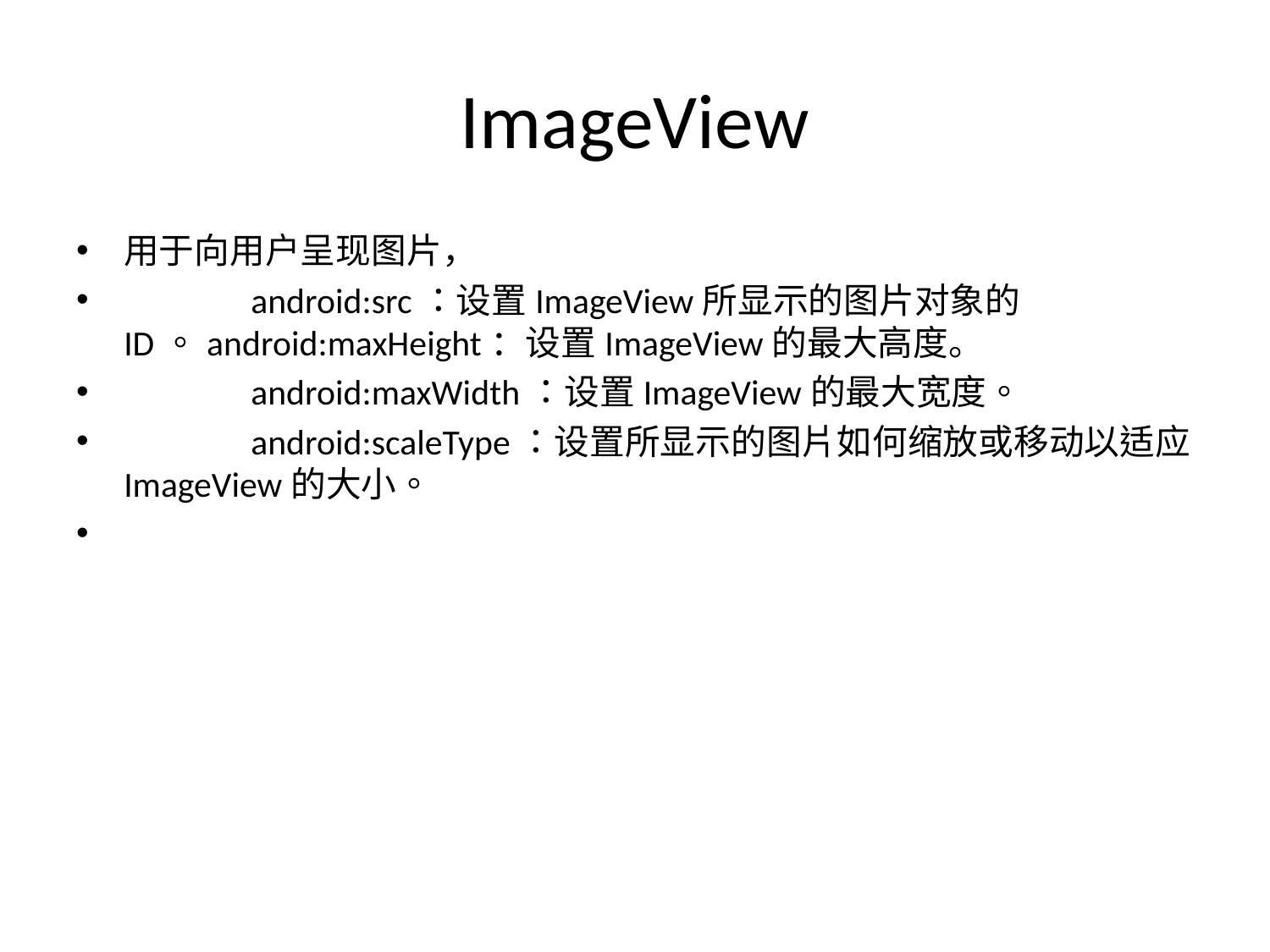

# ImageView
用于向用户呈现图片，
	android:src：设置ImageView所显示的图片对象的ID。android:maxHeight：设置ImageView的最大高度。
	android:maxWidth：设置ImageView的最大宽度。
	android:scaleType：设置所显示的图片如何缩放或移动以适应ImageView的大小。